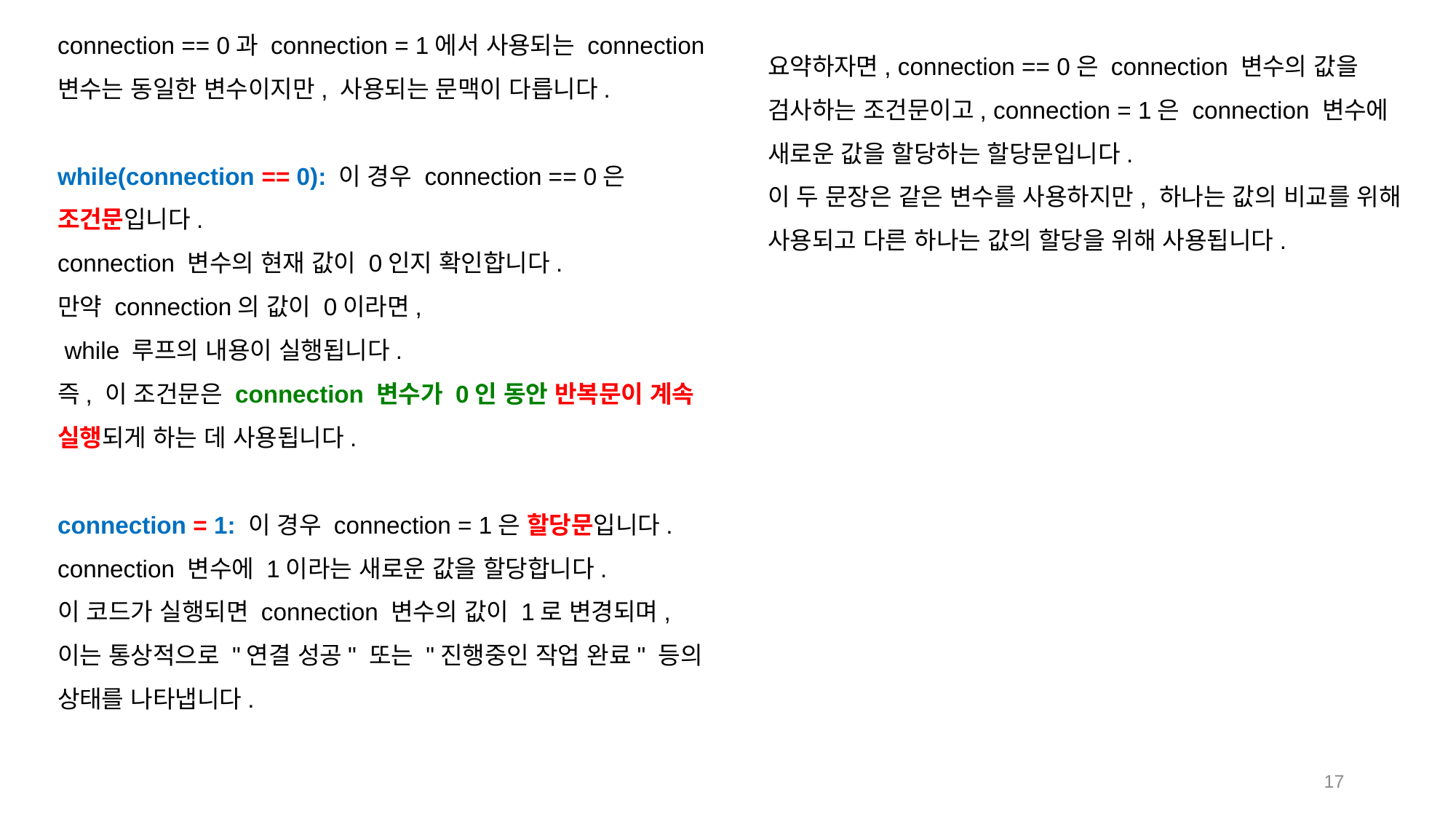

connection == 0과 connection = 1에서 사용되는 connection 변수는 동일한 변수이지만, 사용되는 문맥이 다릅니다.

while(connection == 0): 이 경우 connection == 0은
조건문입니다.
connection 변수의 현재 값이 0인지 확인합니다.
만약 connection의 값이 0이라면,
 while 루프의 내용이 실행됩니다.
즉, 이 조건문은 connection 변수가 0인 동안 반복문이 계속 실행되게 하는 데 사용됩니다.

connection = 1: 이 경우 connection = 1은 할당문입니다. connection 변수에 1이라는 새로운 값을 할당합니다.
이 코드가 실행되면 connection 변수의 값이 1로 변경되며, 이는 통상적으로 "연결 성공" 또는 "진행중인 작업 완료" 등의 상태를 나타냅니다.

요약하자면, connection == 0은 connection 변수의 값을 검사하는 조건문이고, connection = 1은 connection 변수에 새로운 값을 할당하는 할당문입니다.
이 두 문장은 같은 변수를 사용하지만, 하나는 값의 비교를 위해 사용되고 다른 하나는 값의 할당을 위해 사용됩니다.
17